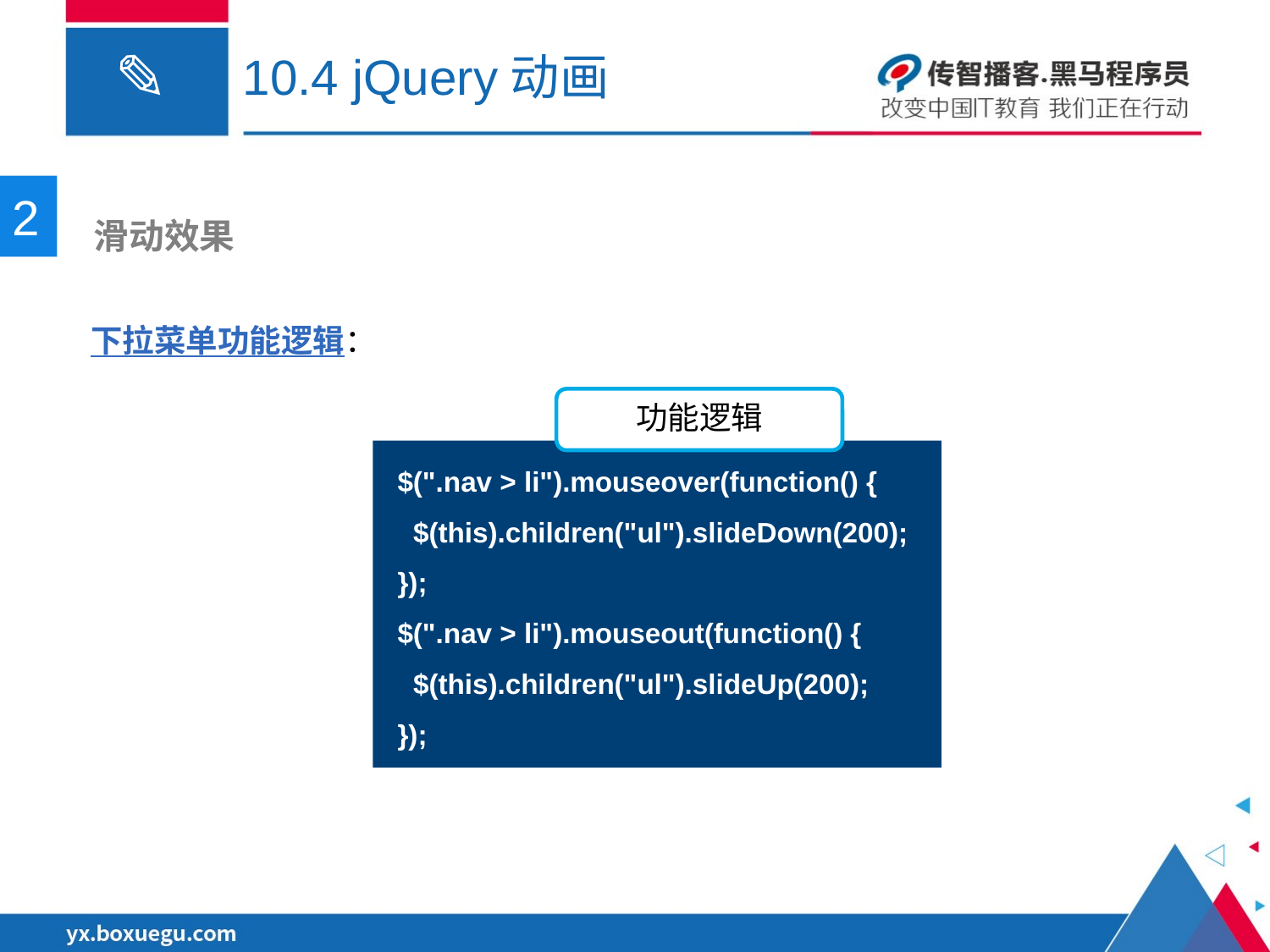

# 10.4 jQuery动画

2
  滑动效果
下拉菜单功能逻辑：
功能逻辑
$(".nav > li").mouseover(function() {
  $(this).children("ul").slideDown(200);
});
$(".nav > li").mouseout(function() {
  $(this).children("ul").slideUp(200);
});